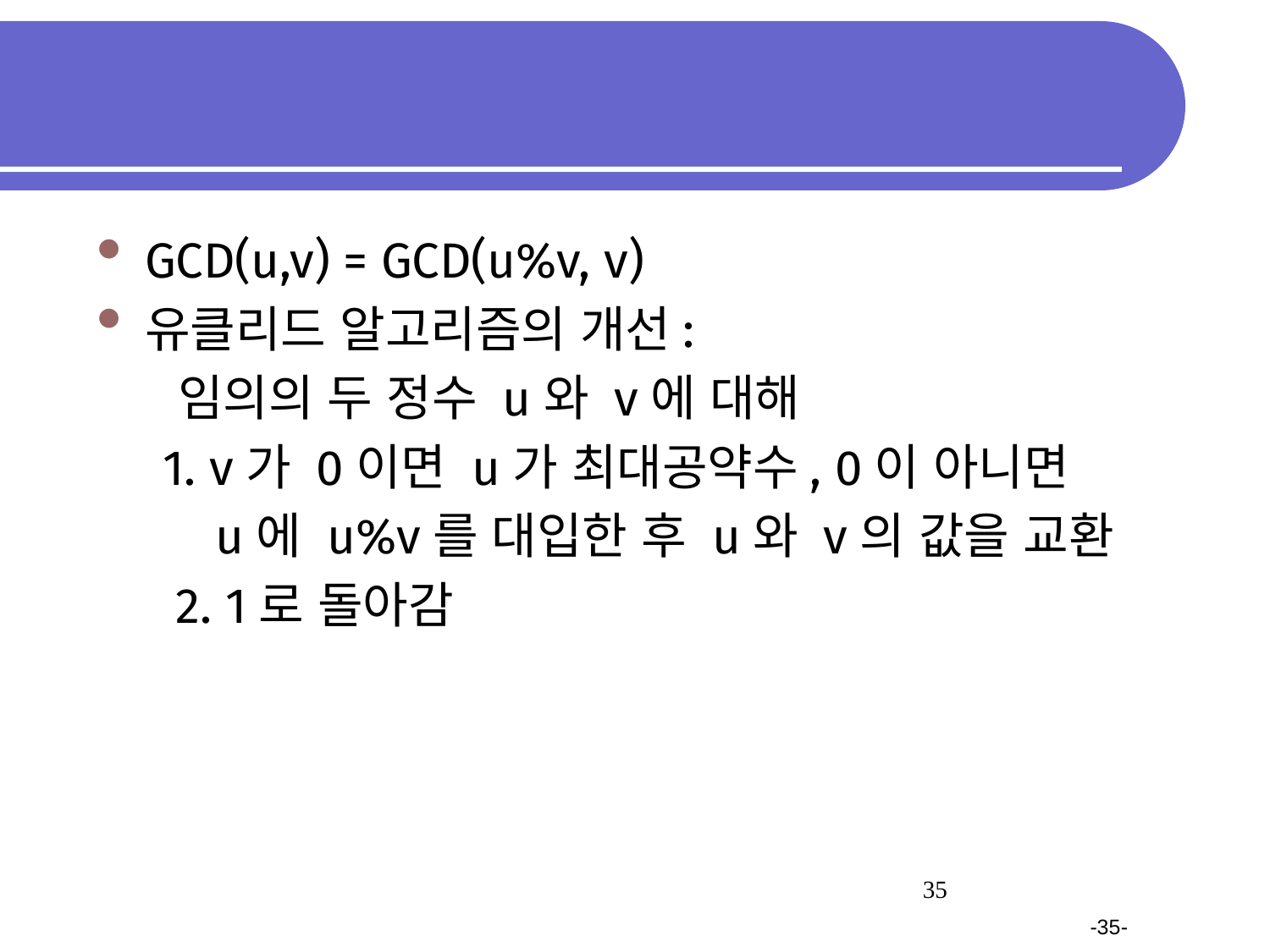

#
GCD(u,v) = GCD(u%v, v)
유클리드 알고리즘의 개선:
     임의의 두 정수 u와 v에 대해
     1. v가 0이면 u가 최대공약수, 0이 아니면
         u에 u%v를 대입한 후 u와 v의 값을 교환
      2. 1로 돌아감

35